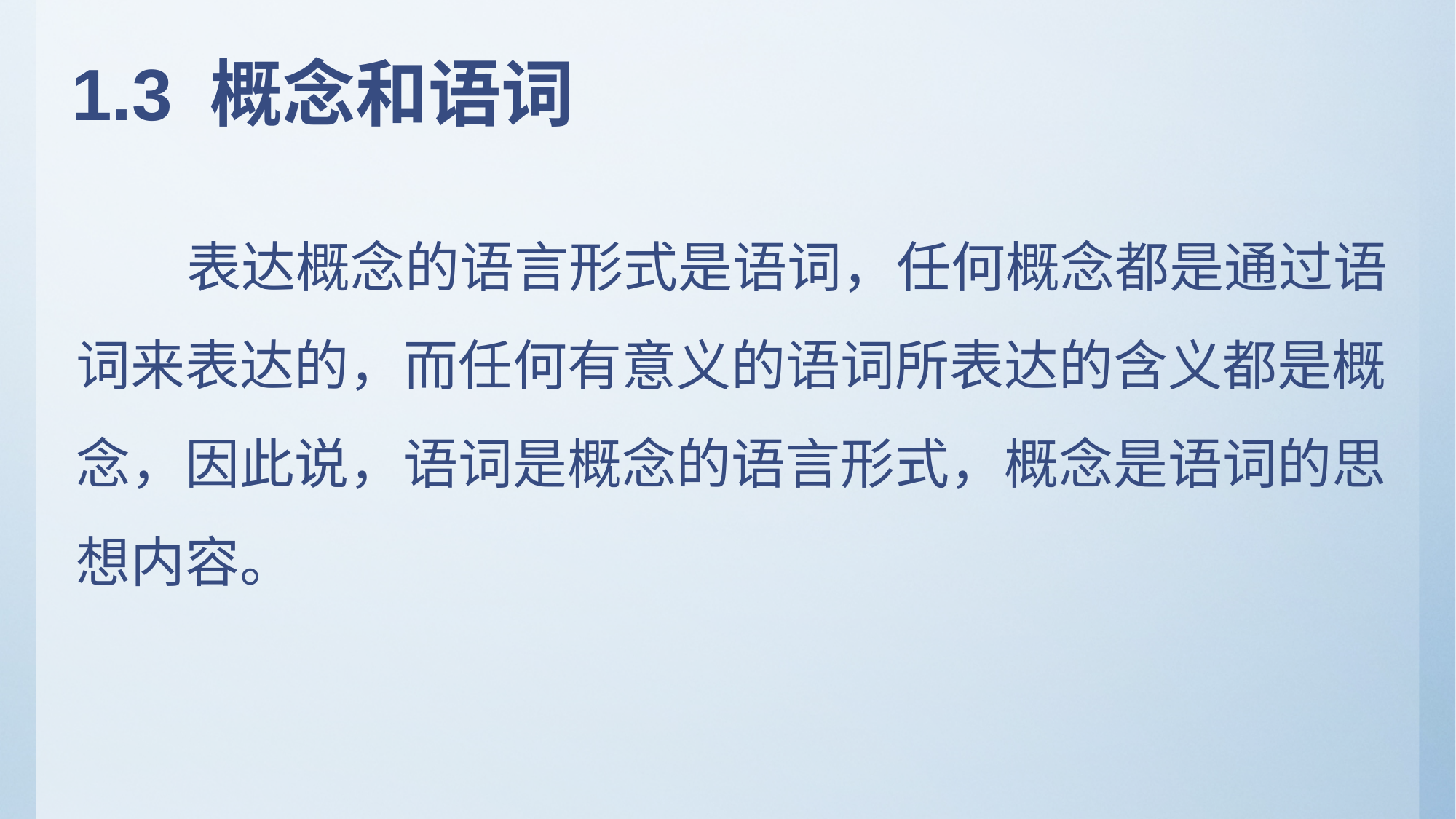

# 1.3 概念和语词
        表达概念的语言形式是语词，任何概念都是通过语词来表达的，而任何有意义的语词所表达的含义都是概念，因此说，语词是概念的语言形式，概念是语词的思想内容。